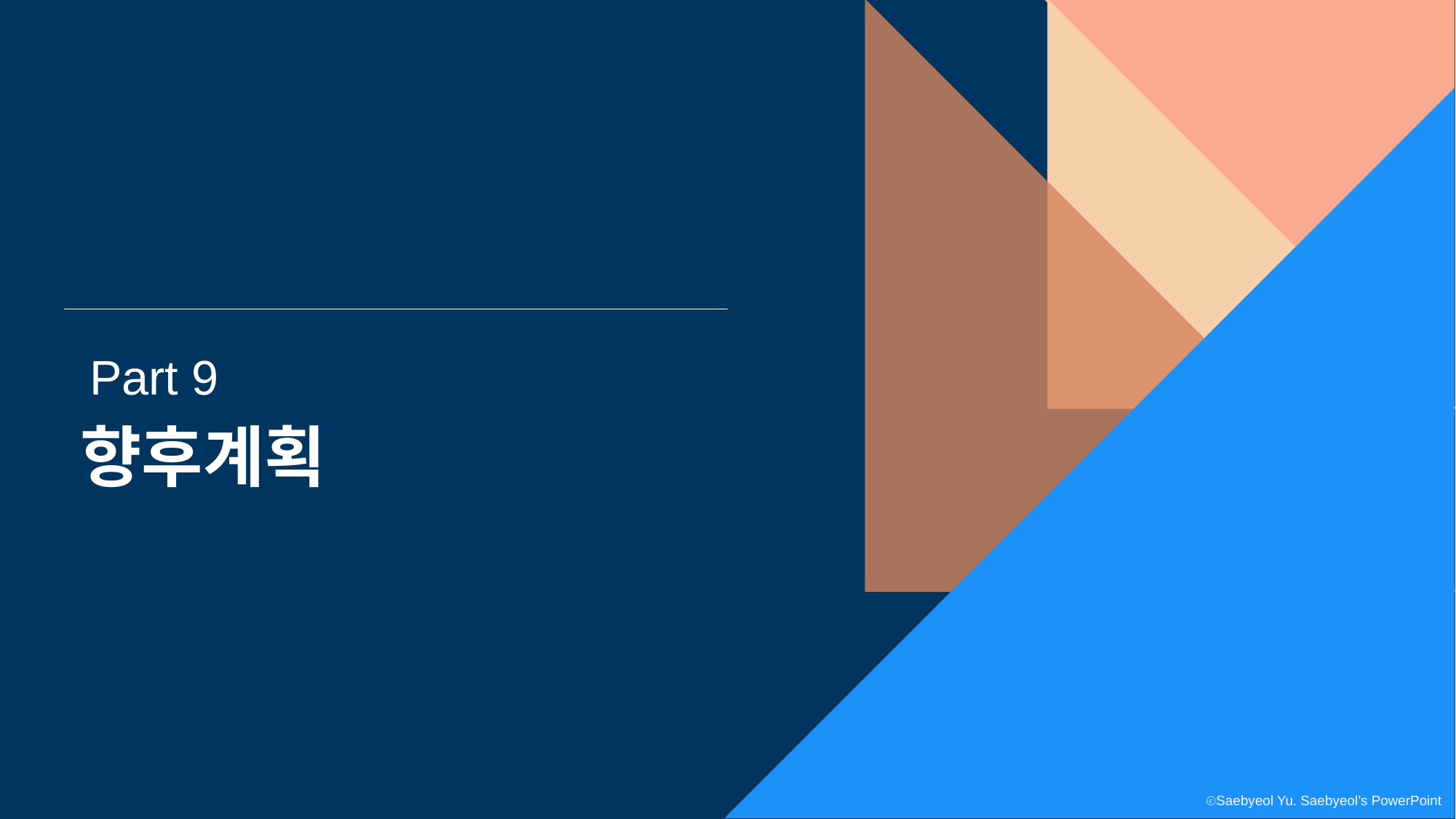

Part 9
향후계획
ⓒSaebyeol Yu. Saebyeol’s PowerPoint